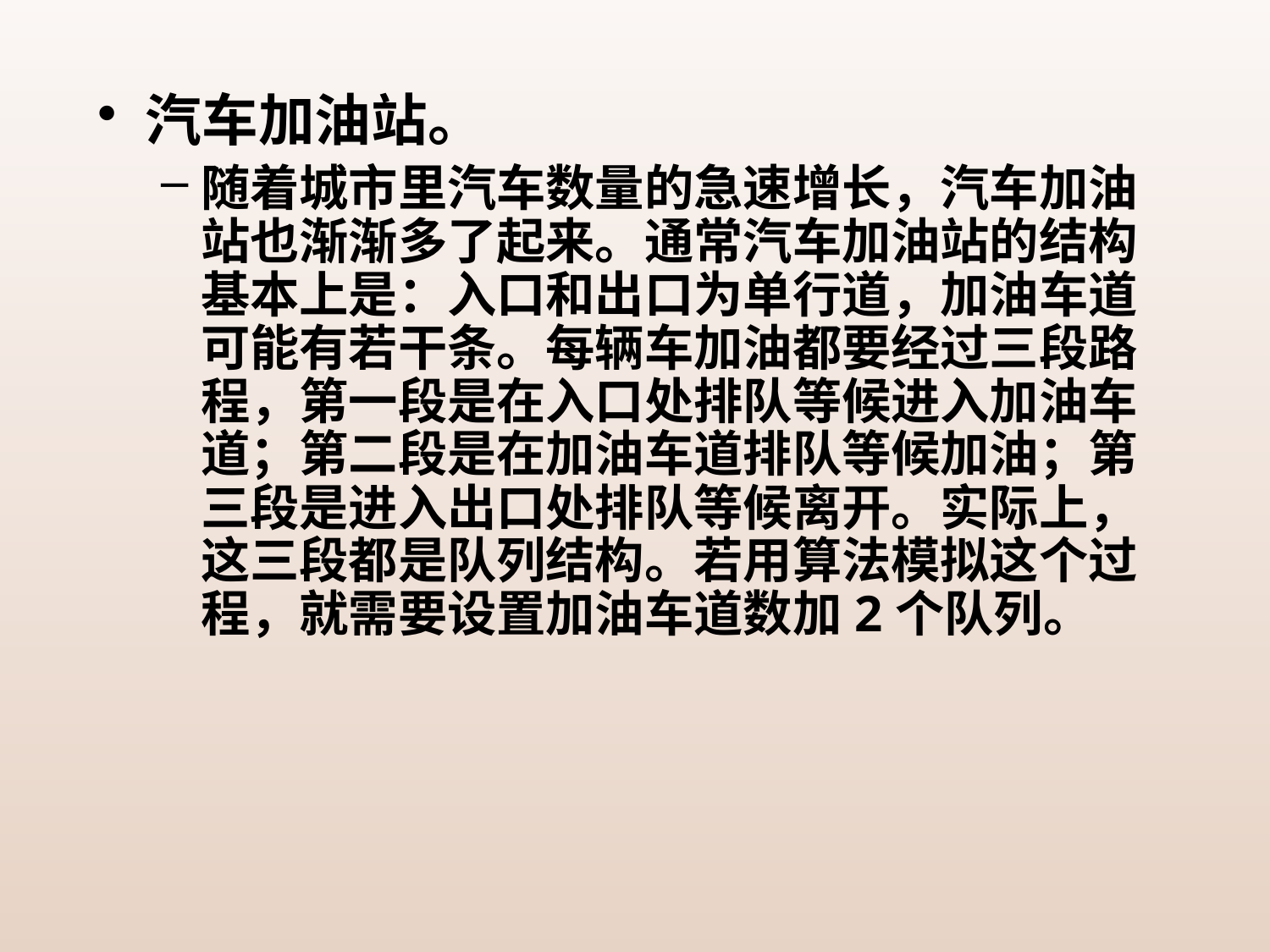

汽车加油站。
随着城市里汽车数量的急速增长，汽车加油站也渐渐多了起来。通常汽车加油站的结构基本上是：入口和出口为单行道，加油车道可能有若干条。每辆车加油都要经过三段路程，第一段是在入口处排队等候进入加油车道；第二段是在加油车道排队等候加油；第三段是进入出口处排队等候离开。实际上，这三段都是队列结构。若用算法模拟这个过程，就需要设置加油车道数加2个队列。